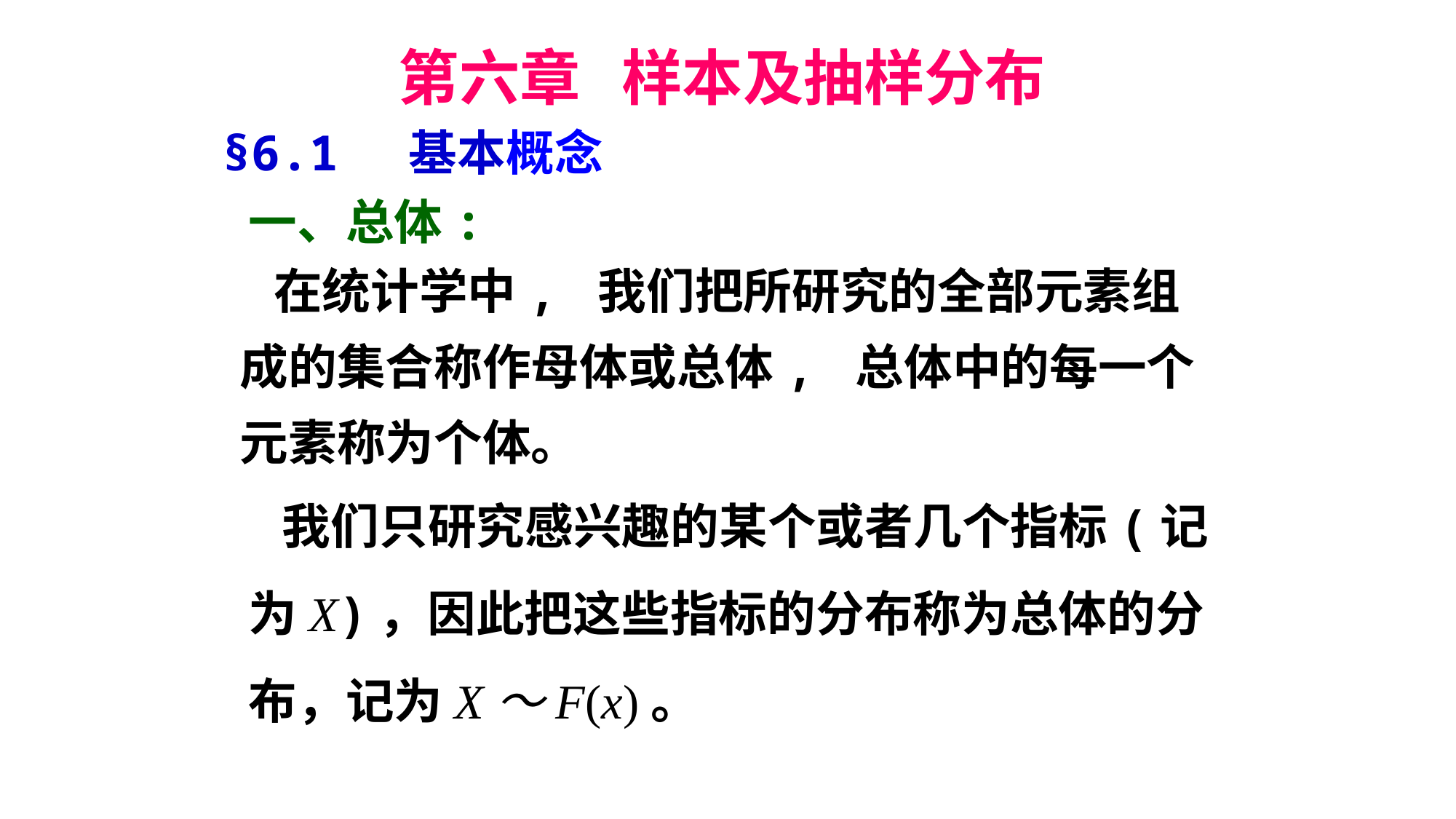

第六章   样本及抽样分布
§6.1  基本概念
一、总体:
  在统计学中, 我们把所研究的全部元素组成的集合称作母体或总体, 总体中的每一个元素称为个体。
  我们只研究感兴趣的某个或者几个指标(记为X)，因此把这些指标的分布称为总体的分布，记为X～F(x)。